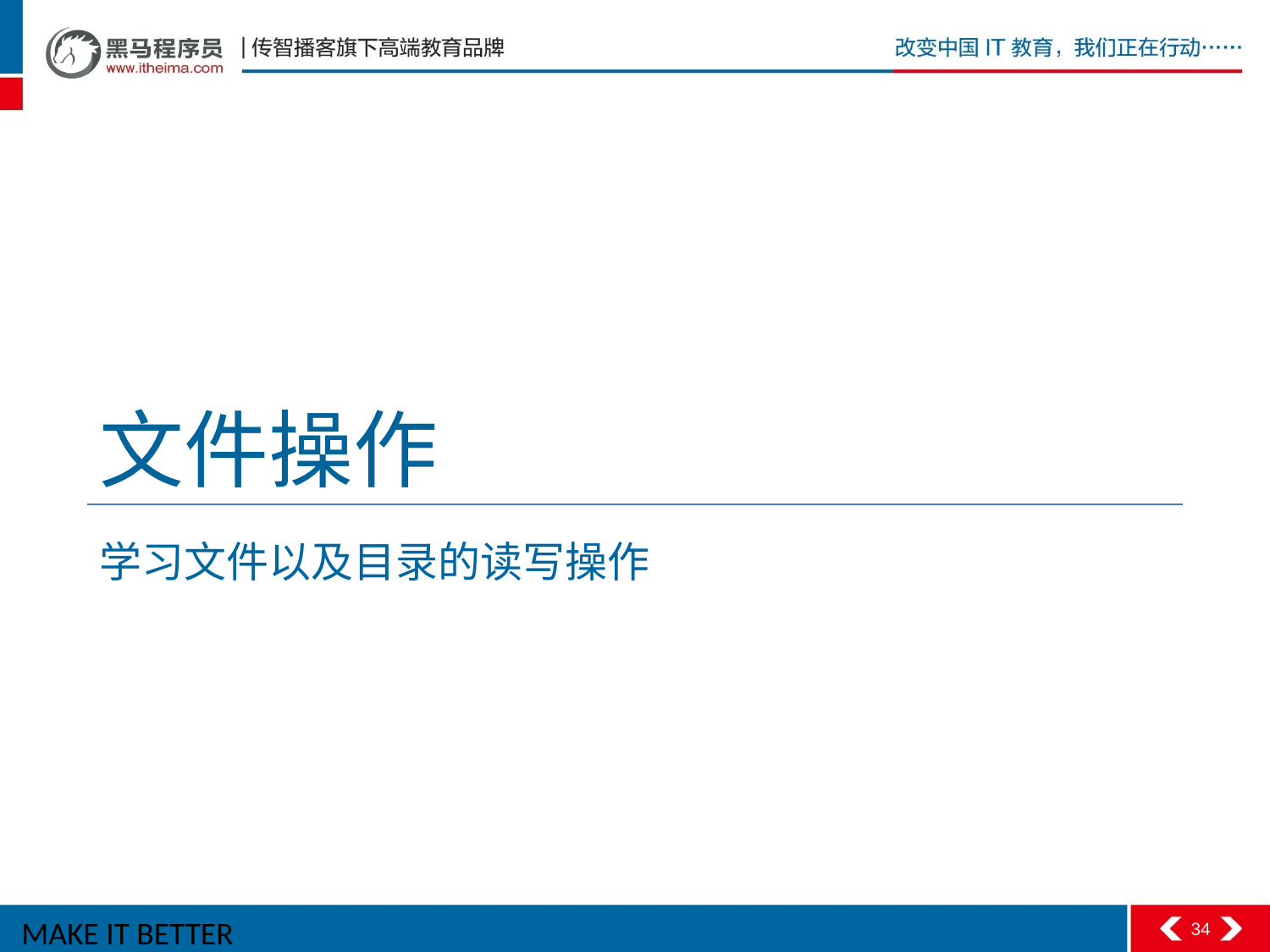

# 文件操作
学习文件以及目录的读写操作
34
MAKE IT BETTER